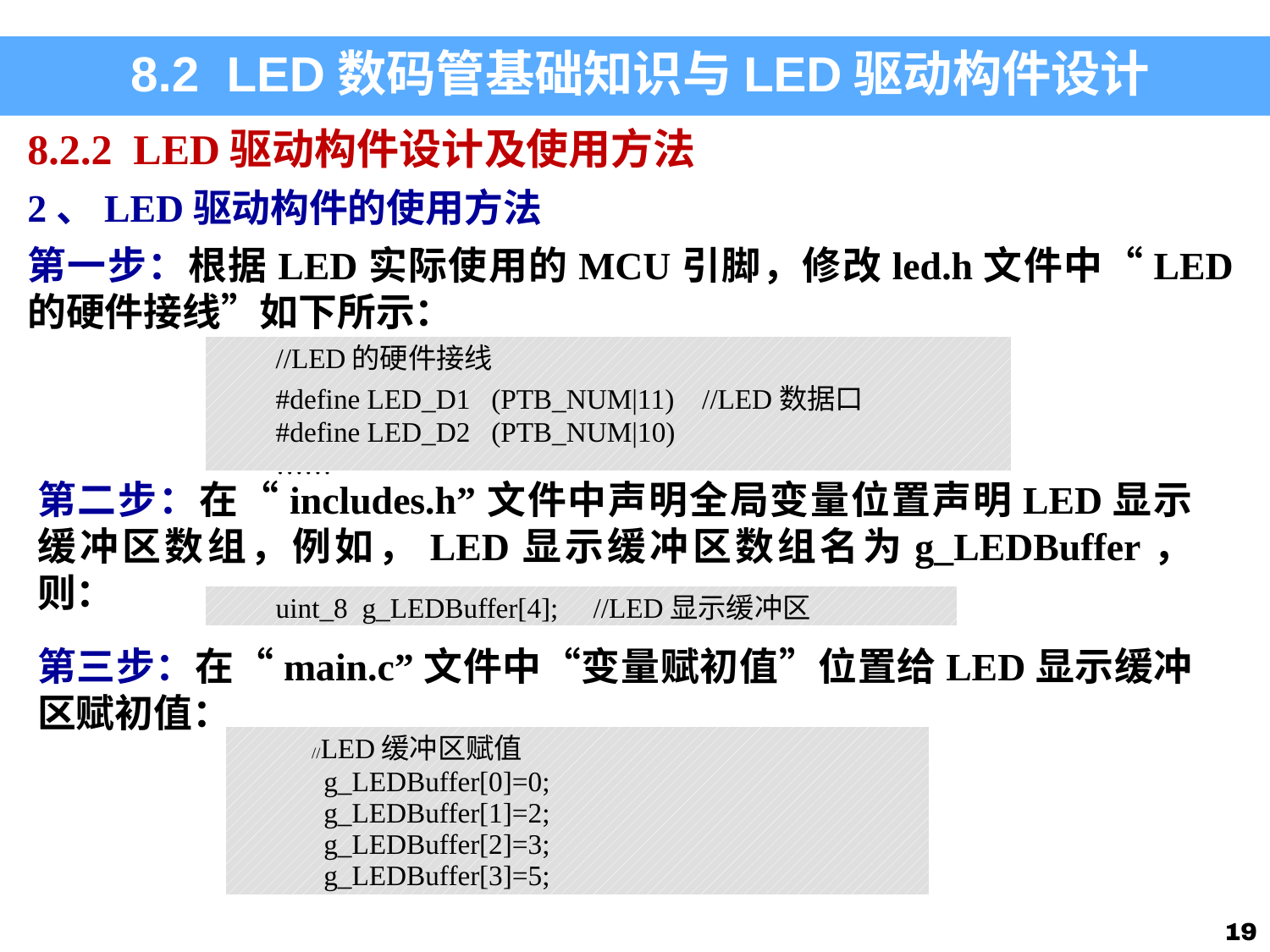

8.2  LED数码管基础知识与LED驱动构件设计
8.2.2  LED驱动构件设计及使用方法
2、LED驱动构件的使用方法
第一步：根据LED实际使用的MCU引脚，修改led.h文件中“LED的硬件接线”如下所示：
| //LED的硬件接线 #define LED\_D1 (PTB\_NUM|11) //LED数据口 #define LED\_D2 (PTB\_NUM|10) …… |
| --- |
第二步：在“includes.h”文件中声明全局变量位置声明LED显示缓冲区数组，例如，LED显示缓冲区数组名为g_LEDBuffer，则：
| uint\_8 g\_LEDBuffer[4]; //LED显示缓冲区 |
| --- |
第三步：在“main.c”文件中“变量赋初值”位置给LED显示缓冲区赋初值：
| //LED缓冲区赋值 g\_LEDBuffer[0]=0; g\_LEDBuffer[1]=2; g\_LEDBuffer[2]=3; g\_LEDBuffer[3]=5; |
| --- |
19